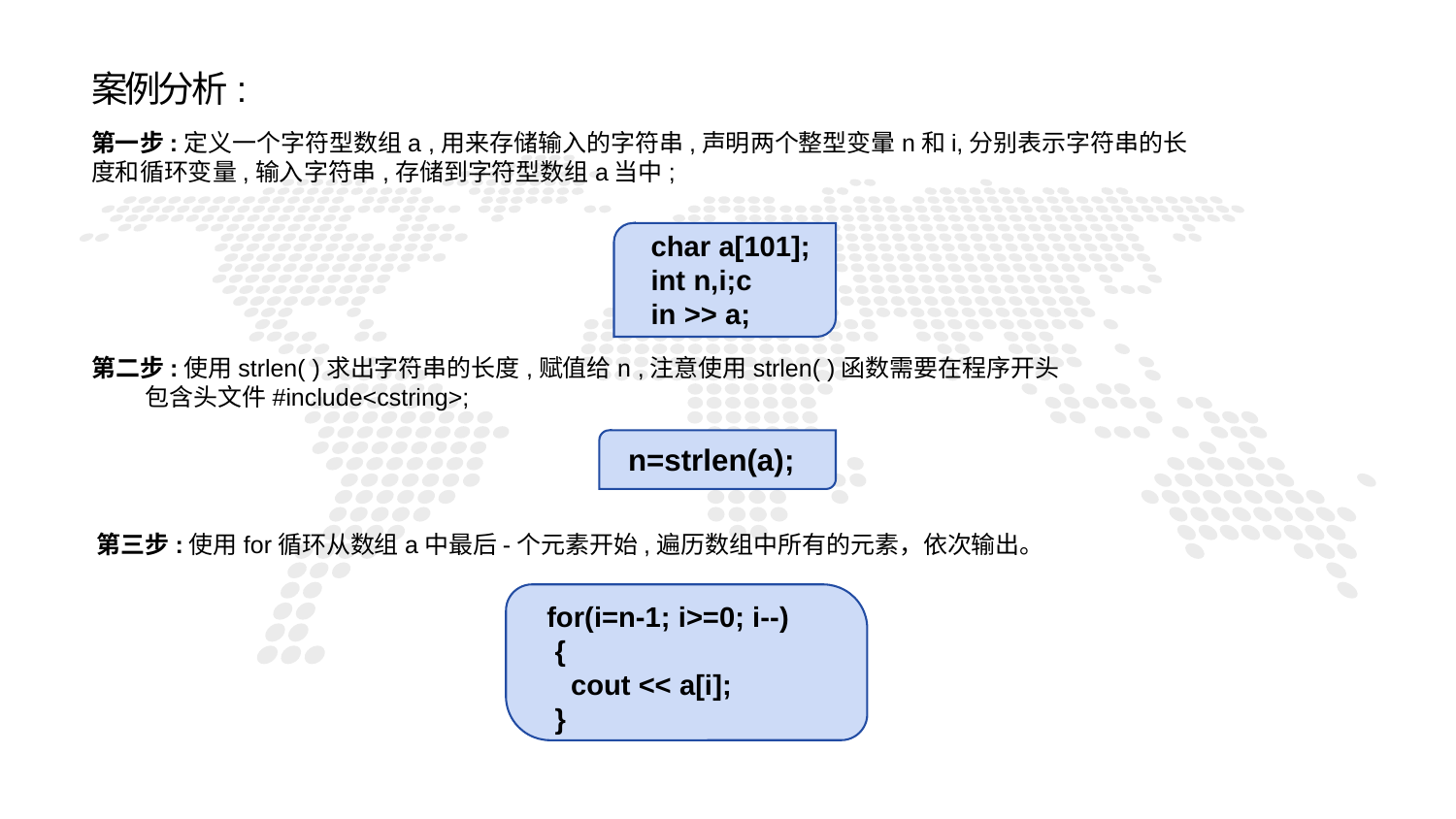

案例分析:

第一步:定义一个字符型数组a ,用来存储输入的字符串,声明两个整型变暈n和i,分别表示字符串的长度和循环变量,输入字符串,存储到字符型数组a当中;

           char a[101];
           int n,i;c
           in >> a;

第二步:使用strlen( )求出字符串的长度,赋值给n ,注意使用strlen( )函数需要在程序开头
         包含头文件#include<cstring>;

n=strlen(a);
第三步:使用for循环从数组a中最后-个元素开始,遍历数组中所有的元素，依次输出。

for(i=n-1; i>=0; i--)
 {
   cout << a[i];
 }